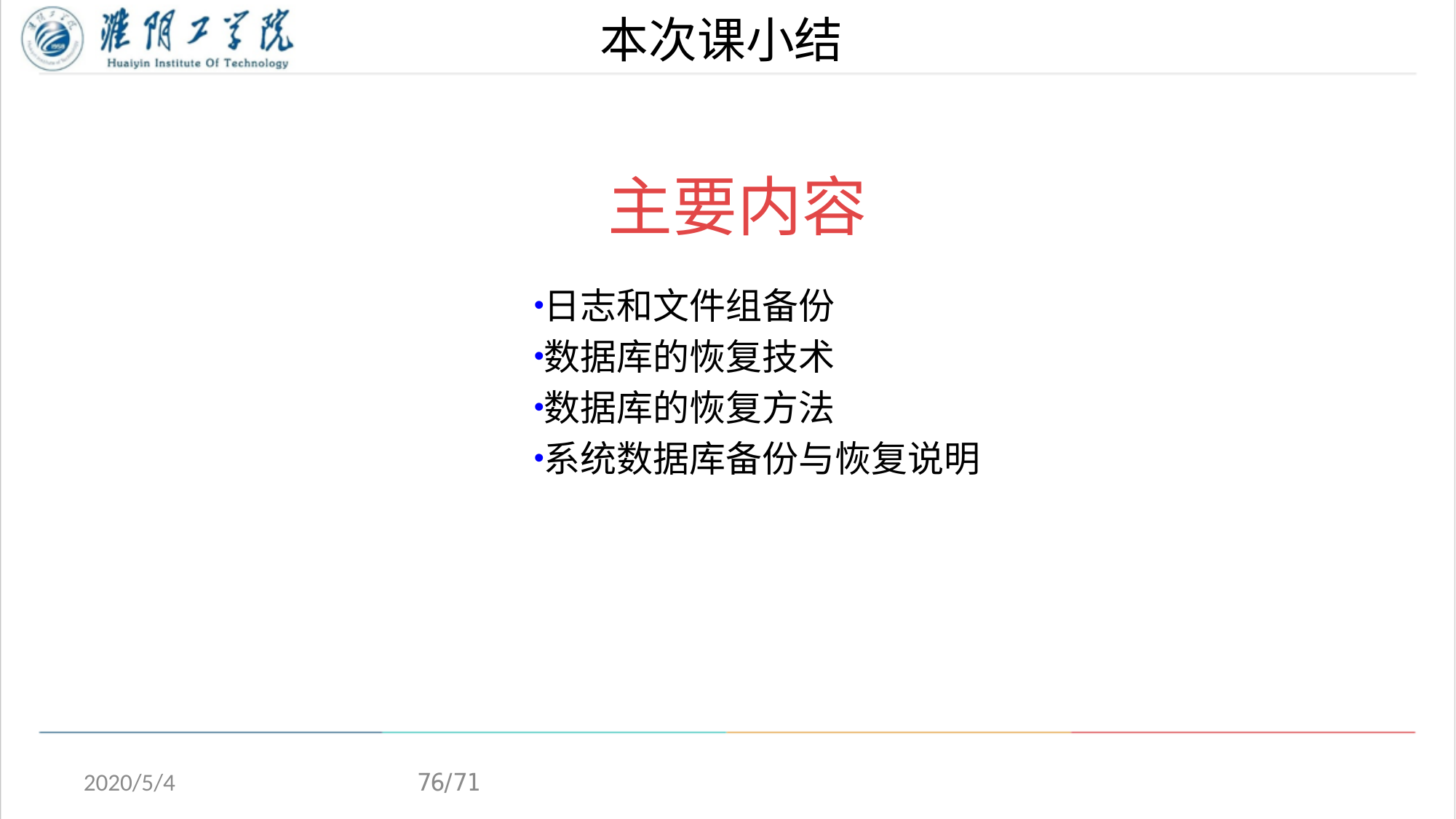

# 本次课小结
    主要内容
日志和文件组备份
数据库的恢复技术
数据库的恢复方法
系统数据库备份与恢复说明

76/71
2020/5/4